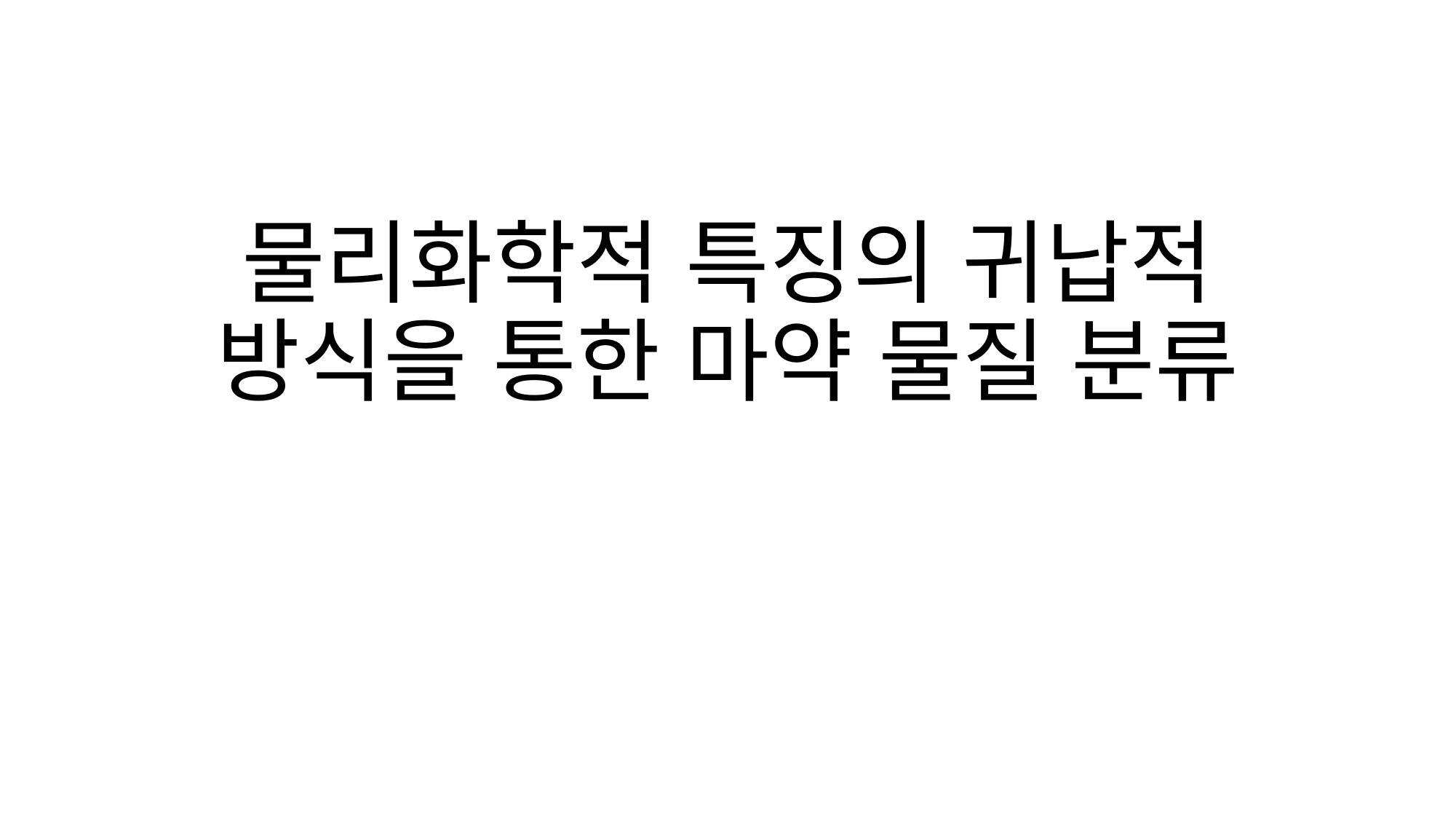

# 물리화학적 특징의 귀납적 방식을 통한 마약 물질 분류